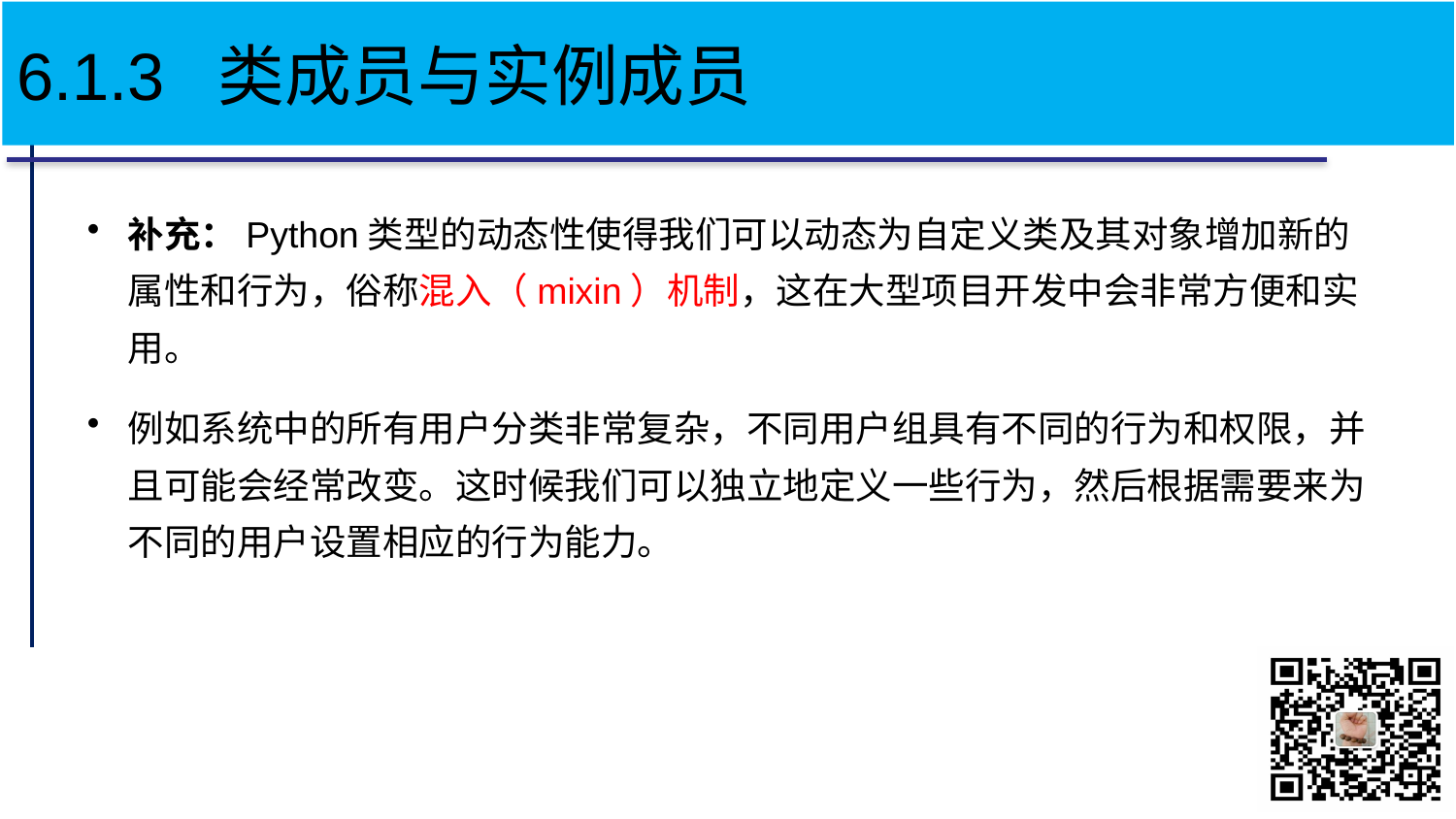

# 6.1.3  类成员与实例成员
补充：Python类型的动态性使得我们可以动态为自定义类及其对象增加新的属性和行为，俗称混入（mixin）机制，这在大型项目开发中会非常方便和实用。
例如系统中的所有用户分类非常复杂，不同用户组具有不同的行为和权限，并且可能会经常改变。这时候我们可以独立地定义一些行为，然后根据需要来为不同的用户设置相应的行为能力。
13